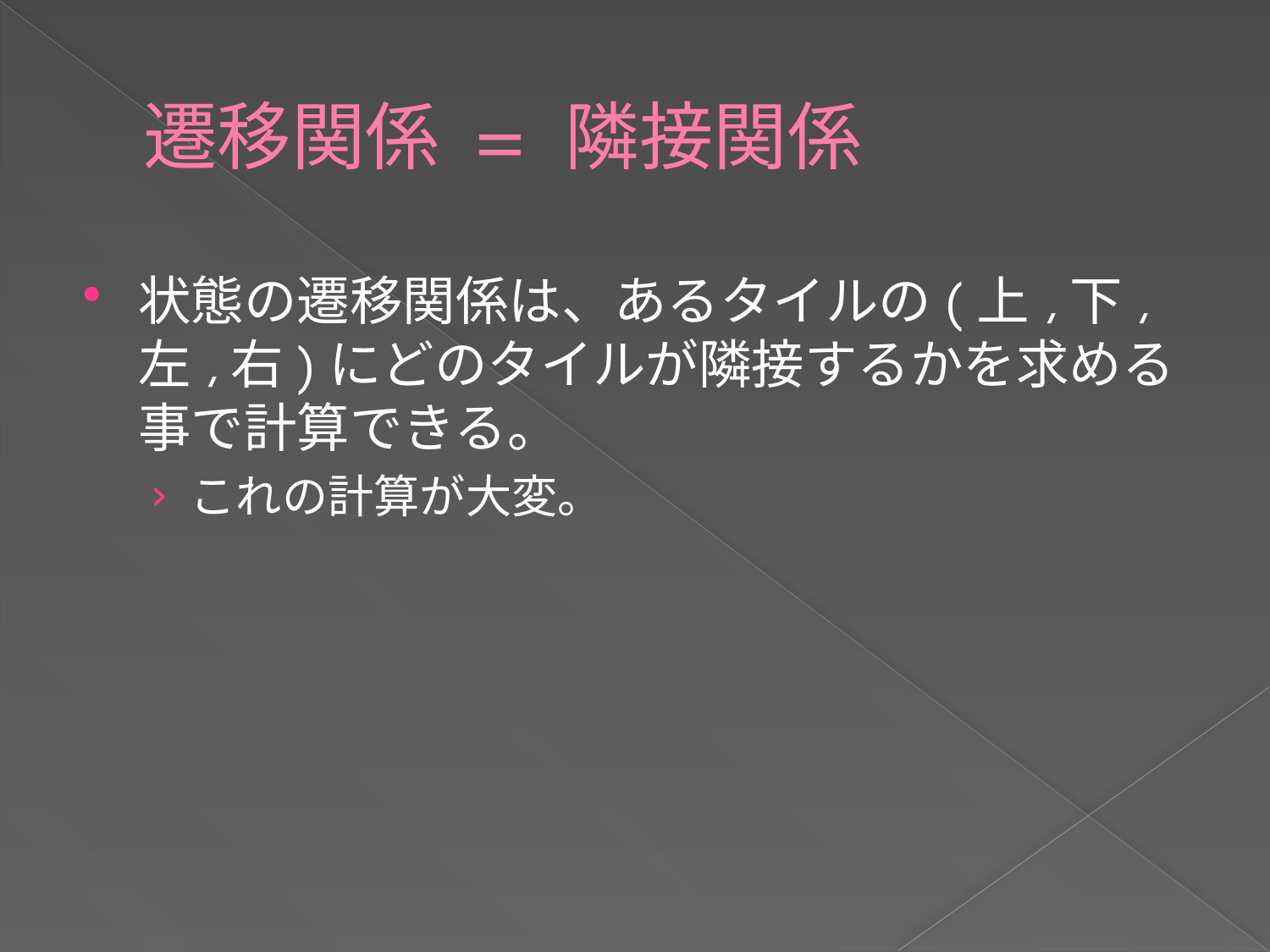

# 遷移関係 = 隣接関係
状態の遷移関係は、あるタイルの(上,下,左,右)にどのタイルが隣接するかを求める事で計算できる。
これの計算が大変。